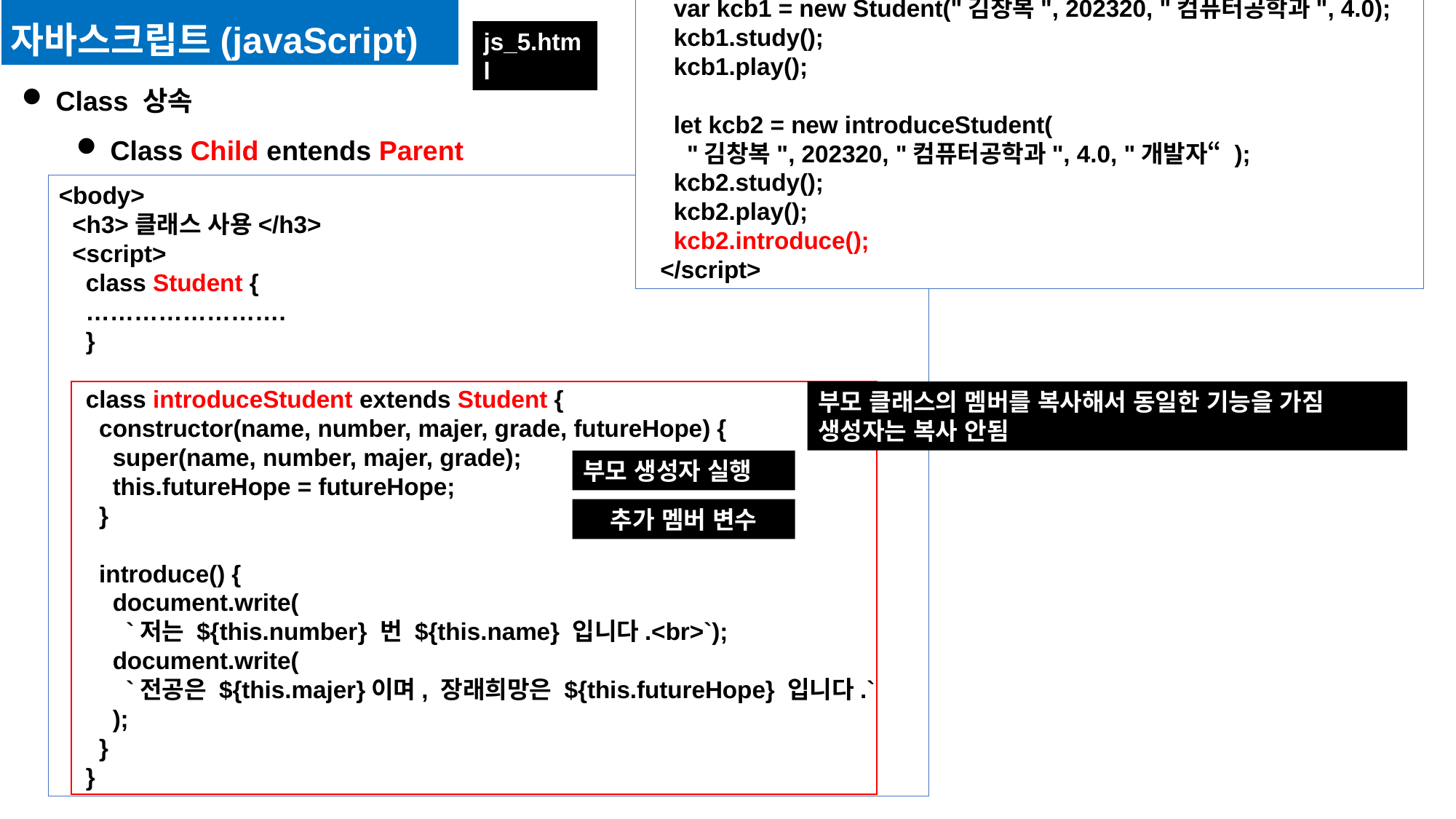

var kcb1 = new Student("김창복", 202320, "컴퓨터공학과", 4.0);
    kcb1.study();
    kcb1.play();
    let kcb2 = new introduceStudent(
      "김창복", 202320, "컴퓨터공학과", 4.0, "개발자“ );
    kcb2.study();
    kcb2.play();
    kcb2.introduce();
  </script>
자바스크립트(javaScript)
js_5.html
Class 상속
Class Child entends Parent
<body>
  <h3>클래스 사용</h3>
  <script>
    class Student {
    …………………….
    }
    class introduceStudent extends Student {
      constructor(name, number, majer, grade, futureHope) {
        super(name, number, majer, grade);
        this.futureHope = futureHope;
      }
      introduce() {
        document.write(
          `저는 ${this.number} 번 ${this.name} 입니다.<br>`);
        document.write(
          `전공은 ${this.majer}이며, 장래희망은 ${this.futureHope} 입니다.`
        );
      }
    }

부모 클래스의 멤버를 복사해서 동일한 기능을 가짐
생성자는 복사 안됨
부모 생성자 실행
추가 멤버 변수